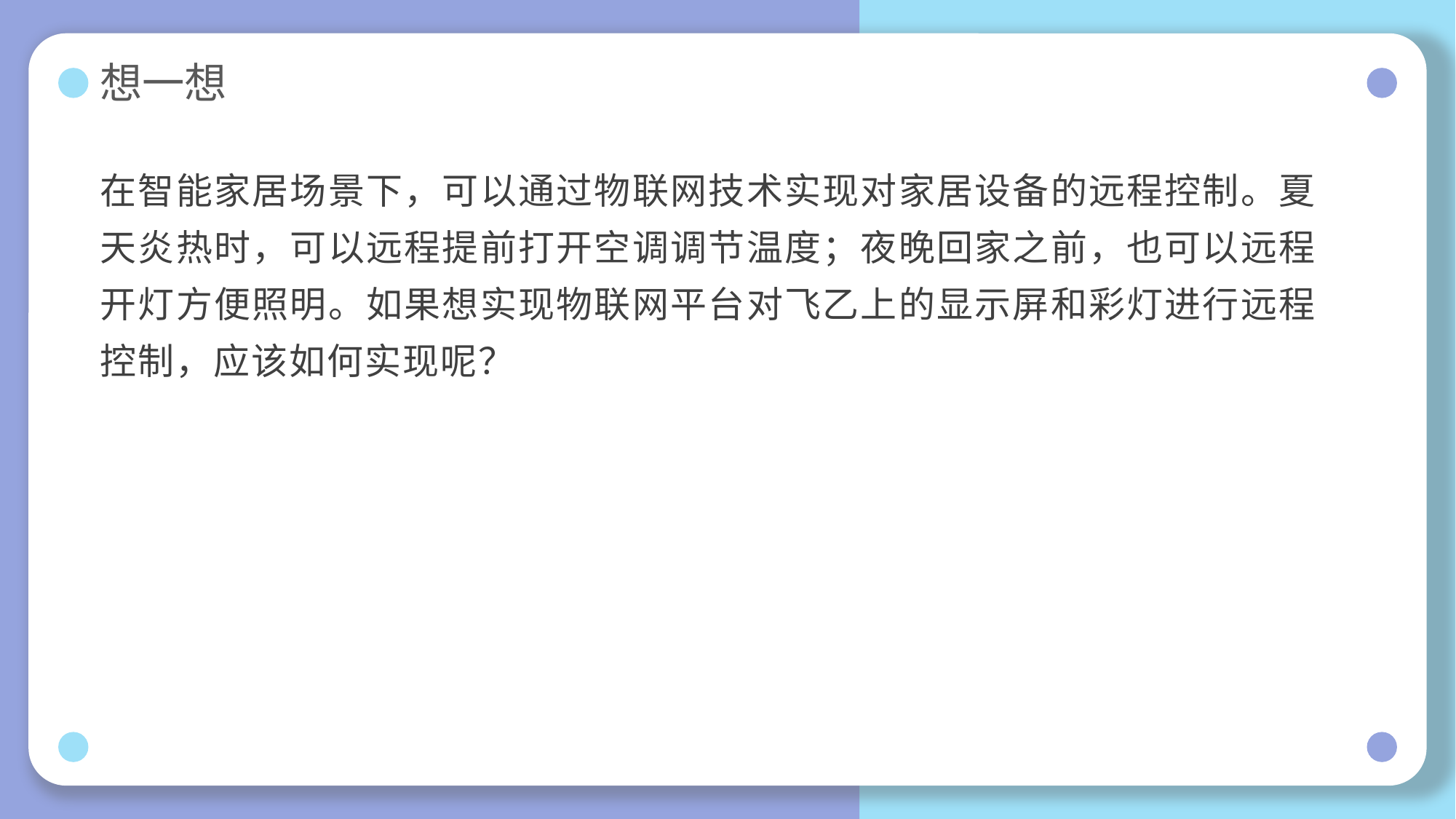

# 想一想
在智能家居场景下，可以通过物联网技术实现对家居设备的远程控制。夏天炎热时，可以远程提前打开空调调节温度；夜晚回家之前，也可以远程开灯方便照明。如果想实现物联网平台对飞乙上的显示屏和彩灯进行远程控制，应该如何实现呢？